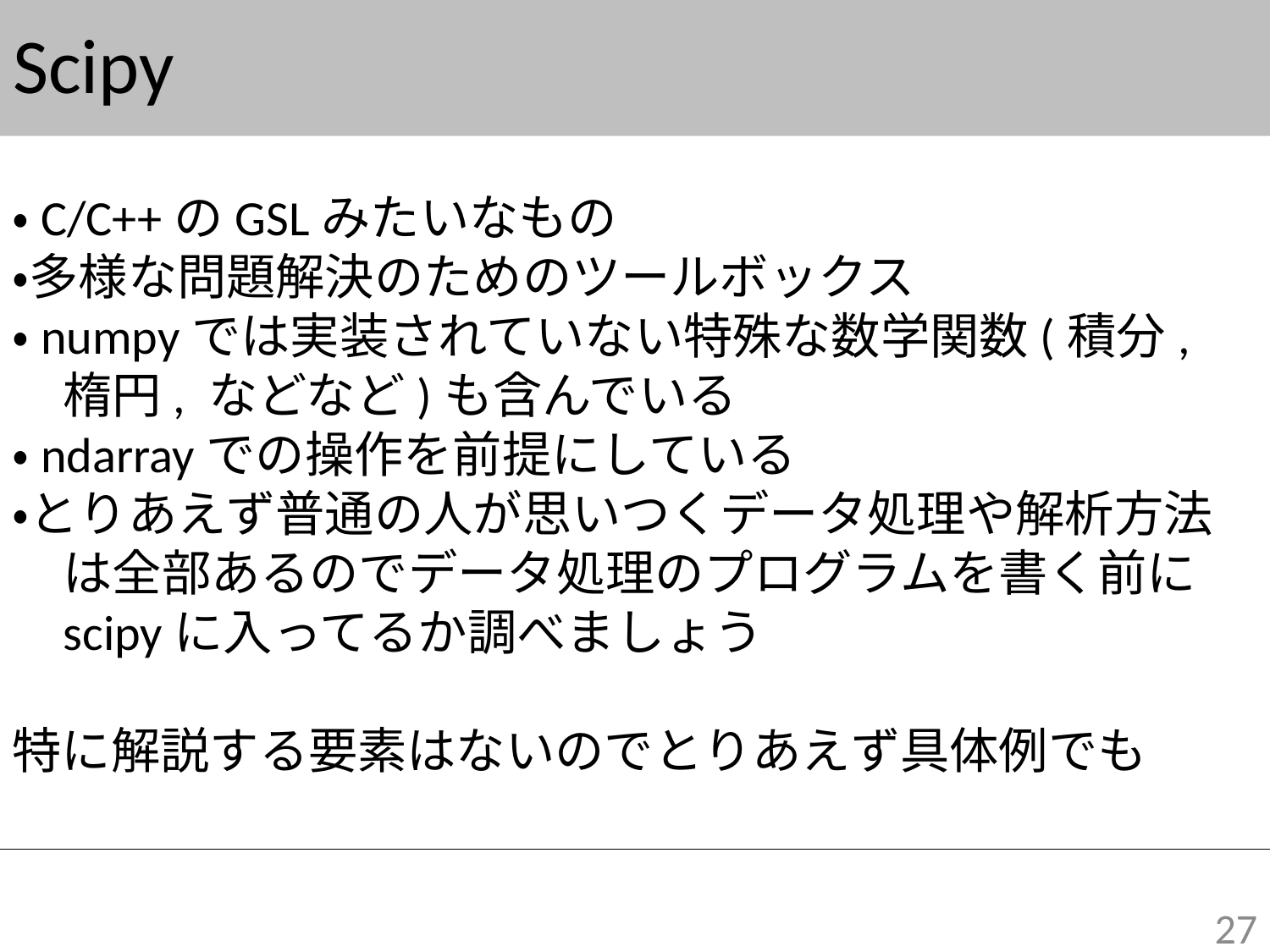

# Scipy
・C/C++のGSLみたいなもの
・多様な問題解決のためのツールボックス
・numpyでは実装されていない特殊な数学関数(積分, 楕円, などなど)も含んでいる
・ndarrayでの操作を前提にしている
・とりあえず普通の人が思いつくデータ処理や解析方法は全部あるのでデータ処理のプログラムを書く前にscipyに入ってるか調べましょう

特に解説する要素はないのでとりあえず具体例でも
27